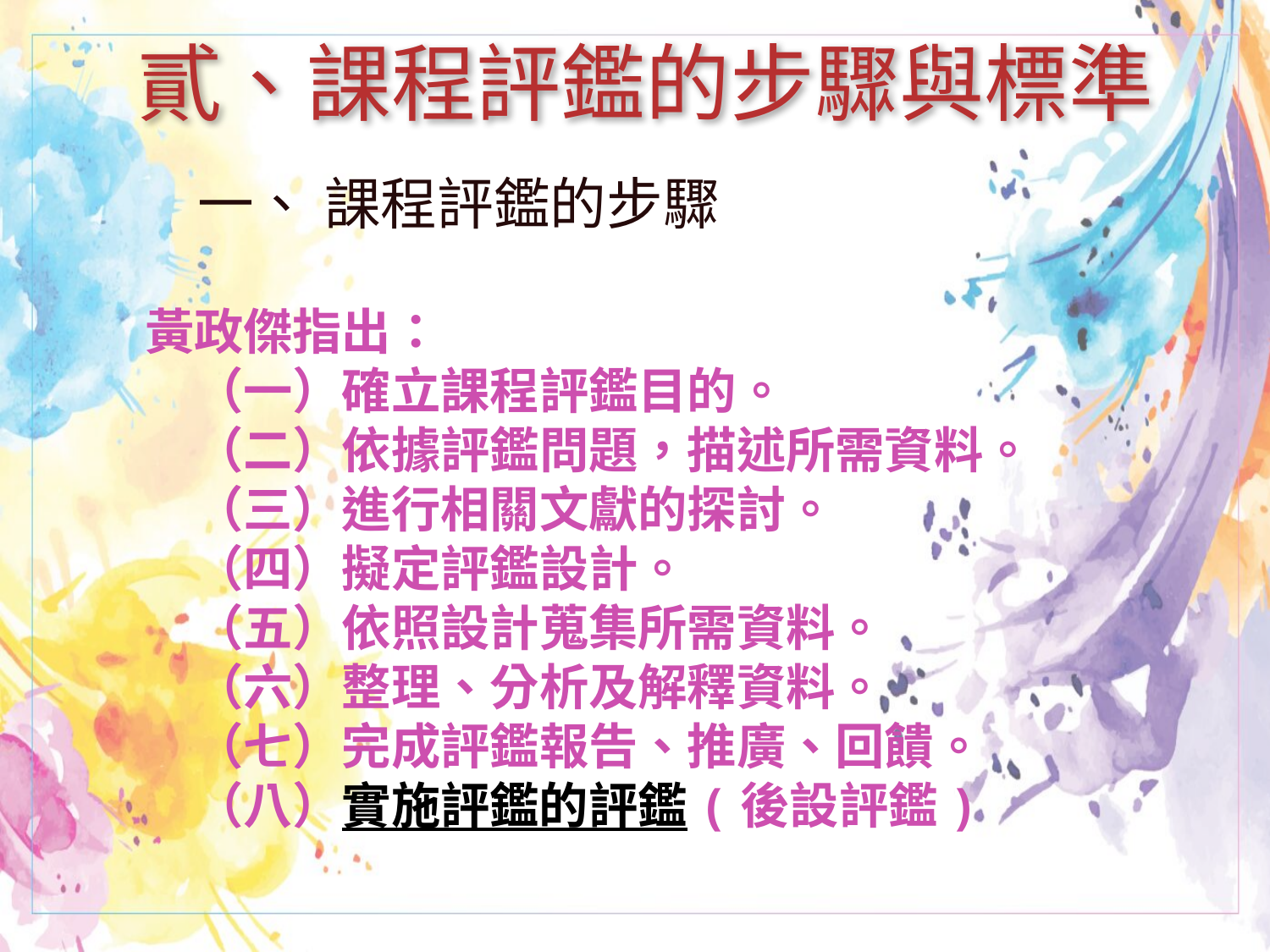

# 貳、課程評鑑的步驟與標準
一、	課程評鑑的步驟
黃政傑指出：
　（一）確立課程評鑑目的。
　（二）依據評鑑問題，描述所需資料。
　（三）進行相關文獻的探討。
　（四）擬定評鑑設計。
　（五）依照設計蒐集所需資料。
　（六）整理、分析及解釋資料。
　（七）完成評鑑報告、推廣、回饋。
　（八）實施評鑑的評鑑(後設評鑑)